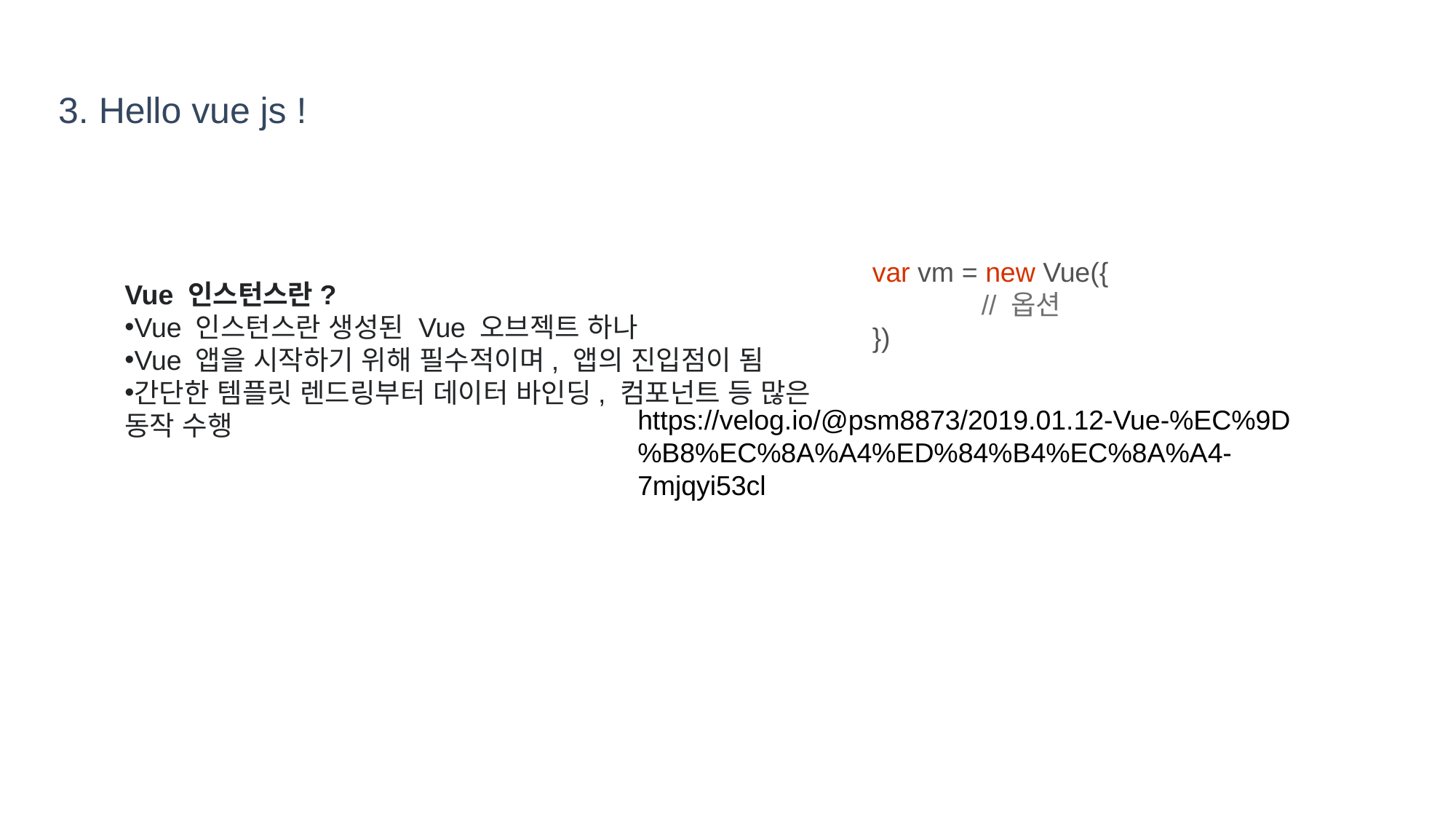

3. Hello vue js !

var vm = new Vue({
	// 옵션
})
Vue 인스턴스란?
Vue 인스턴스란 생성된 Vue 오브젝트 하나
Vue 앱을 시작하기 위해 필수적이며, 앱의 진입점이 됨
간단한 템플릿 렌드링부터 데이터 바인딩, 컴포넌트 등 많은 동작 수행
https://velog.io/@psm8873/2019.01.12-Vue-%EC%9D%B8%EC%8A%A4%ED%84%B4%EC%8A%A4-7mjqyi53cl